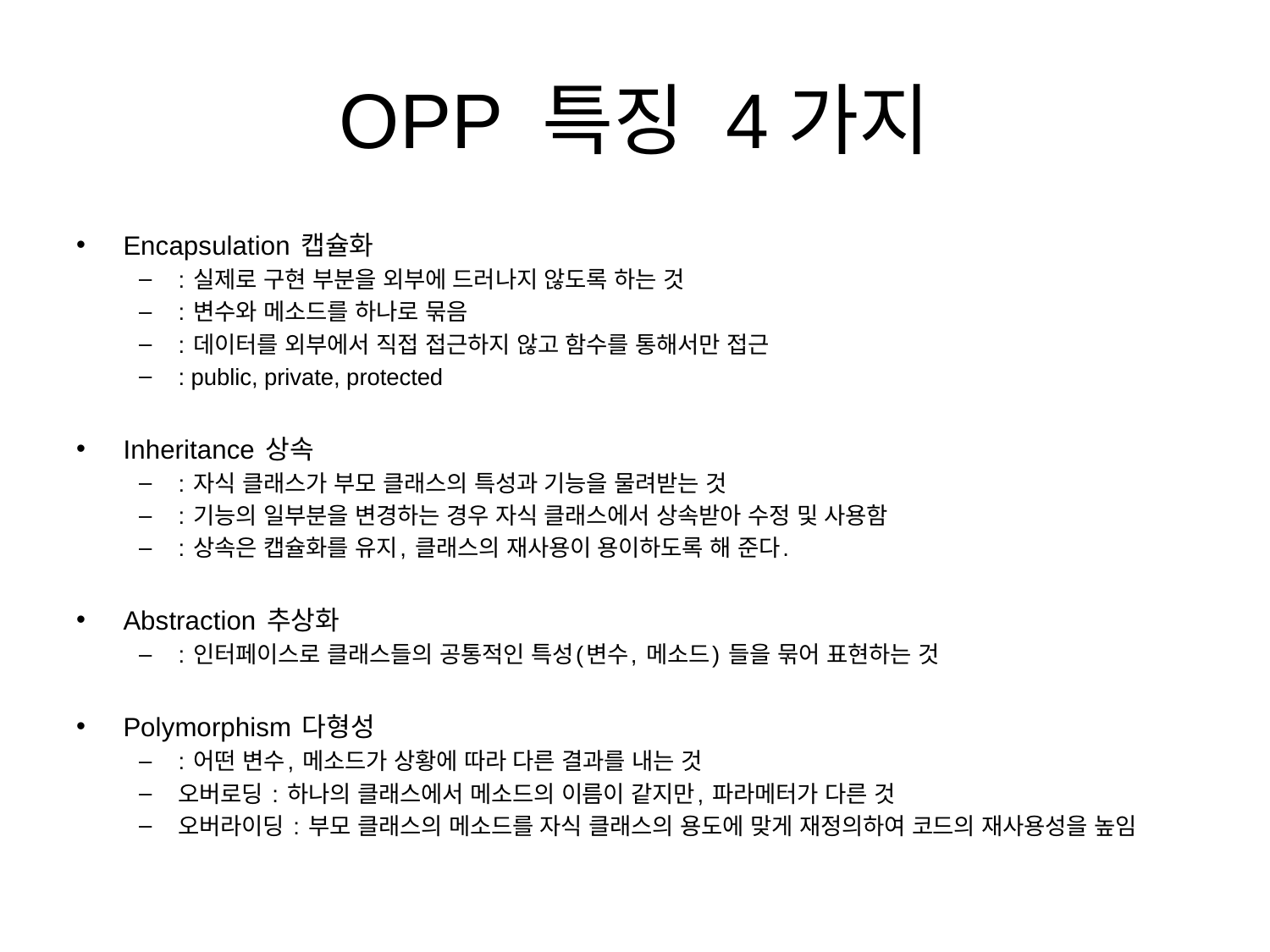

# OPP 특징 4가지
Encapsulation 캡슐화
: 실제로 구현 부분을 외부에 드러나지 않도록 하는 것
: 변수와 메소드를 하나로 묶음
: 데이터를 외부에서 직접 접근하지 않고 함수를 통해서만 접근
: public, private, protected

Inheritance 상속
: 자식 클래스가 부모 클래스의 특성과 기능을 물려받는 것
: 기능의 일부분을 변경하는 경우 자식 클래스에서 상속받아 수정 및 사용함
: 상속은 캡슐화를 유지, 클래스의 재사용이 용이하도록 해 준다.

Abstraction 추상화
: 인터페이스로 클래스들의 공통적인 특성(변수, 메소드) 들을 묶어 표현하는 것

Polymorphism 다형성
: 어떤 변수, 메소드가 상황에 따라 다른 결과를 내는 것
오버로딩 : 하나의 클래스에서 메소드의 이름이 같지만, 파라메터가 다른 것
오버라이딩 : 부모 클래스의 메소드를 자식 클래스의 용도에 맞게 재정의하여 코드의 재사용성을 높임